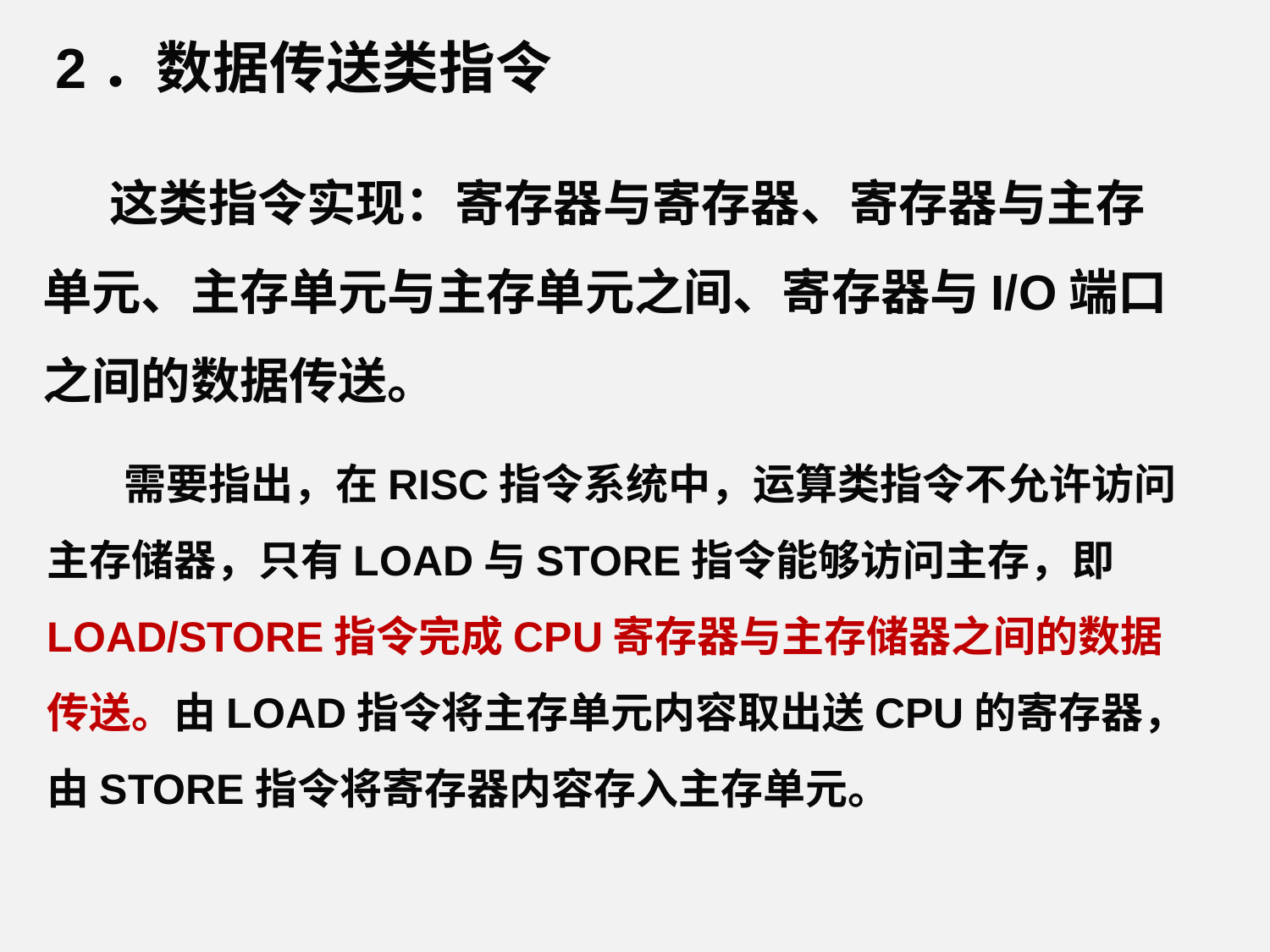

2．数据传送类指令
      这类指令实现：寄存器与寄存器、寄存器与主存单元、主存单元与主存单元之间、寄存器与I/O端口之间的数据传送。
       需要指出，在RISC指令系统中，运算类指令不允许访问主存储器，只有LOAD与STORE指令能够访问主存，即LOAD/STORE指令完成CPU寄存器与主存储器之间的数据传送。由LOAD指令将主存单元内容取出送CPU的寄存器，由STORE指令将寄存器内容存入主存单元。

91